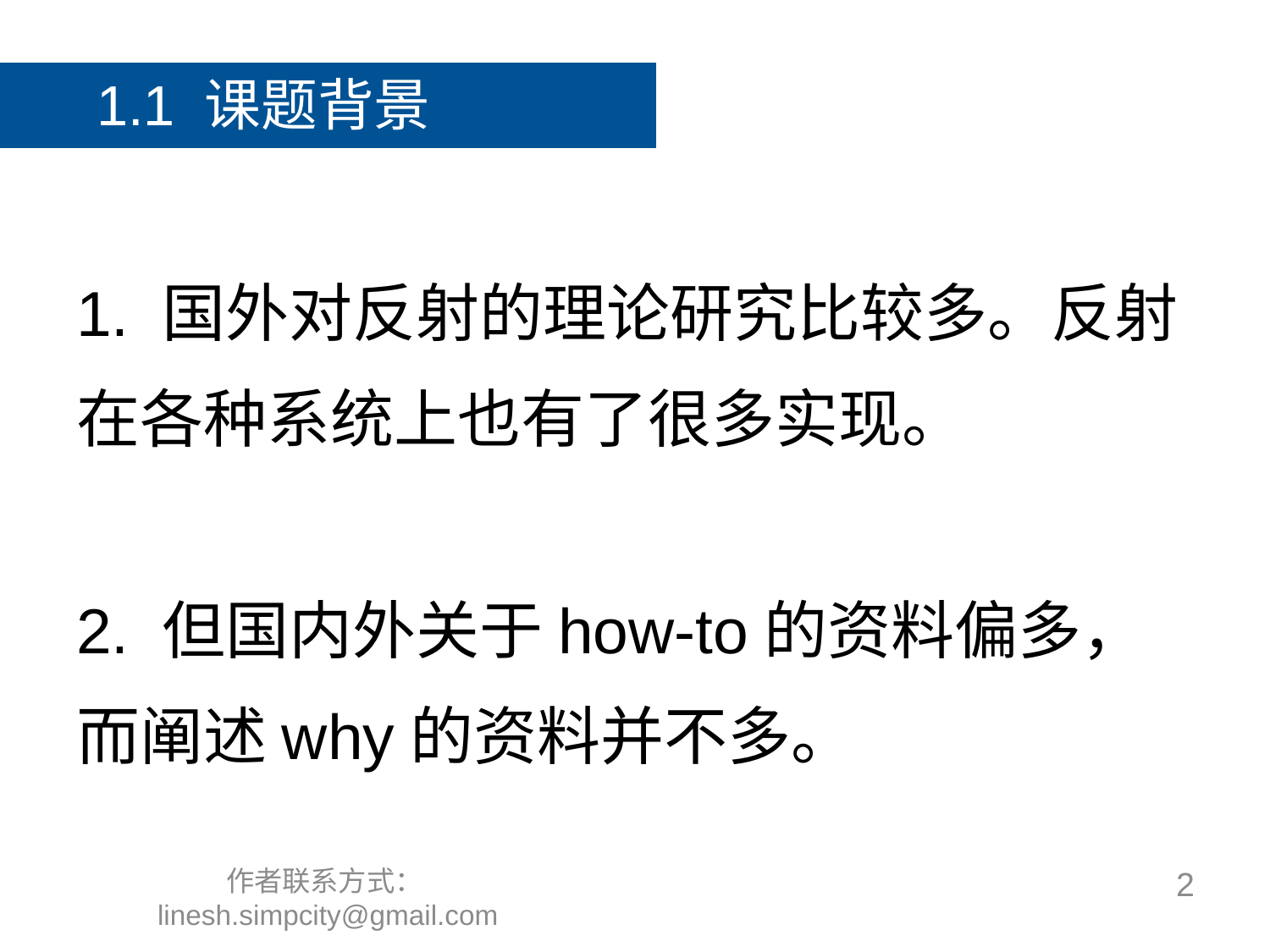

1.1 课题背景
# 1. 国外对反射的理论研究比较多。反射在各种系统上也有了很多实现。 2. 但国内外关于how-to的资料偏多，而阐述why的资料并不多。
作者联系方式：linesh.simpcity@gmail.com
2